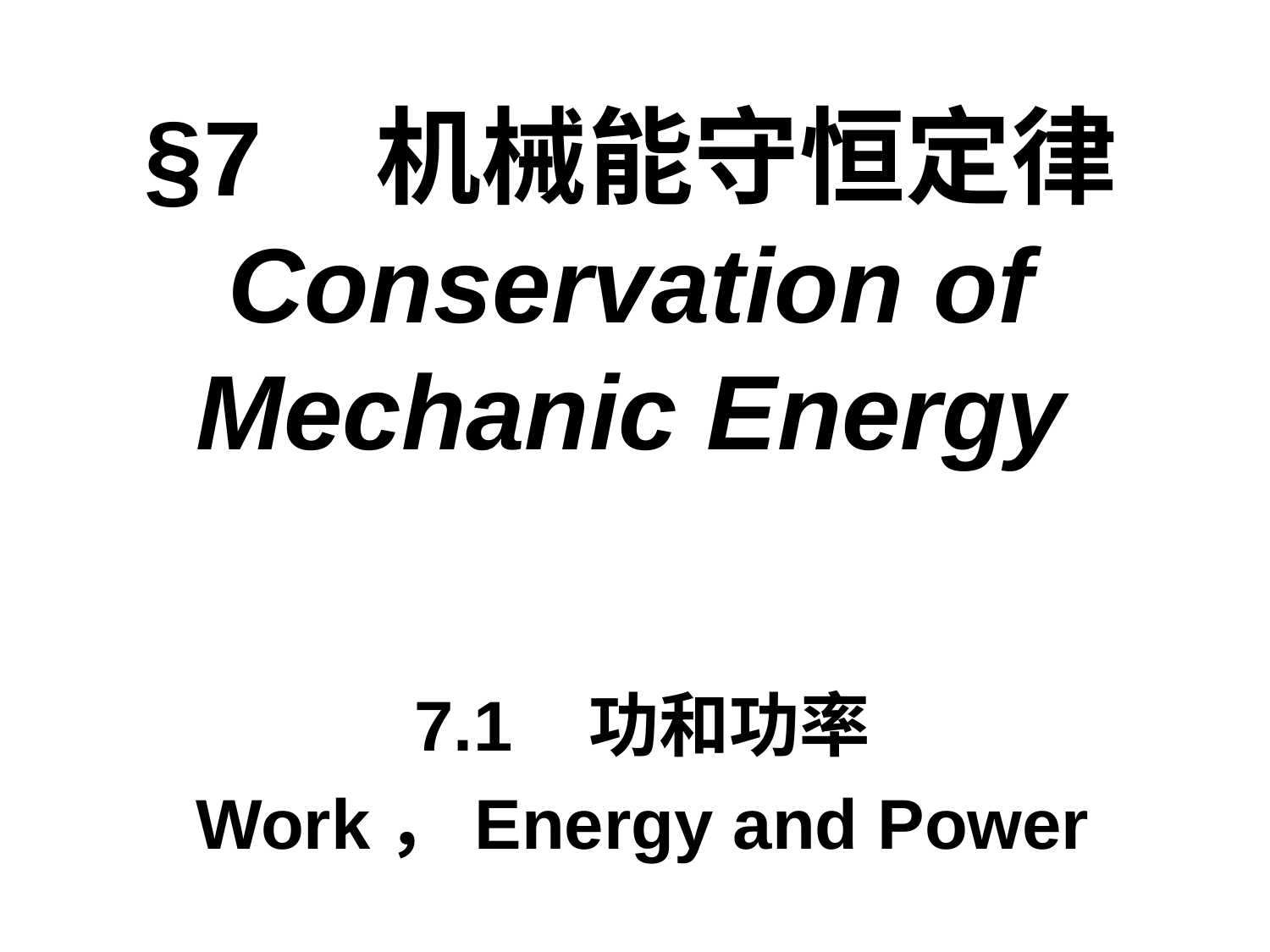

§7   机械能守恒定律
Conservation of Mechanic Energy
7.1   功和功率
Work，Energy and Power